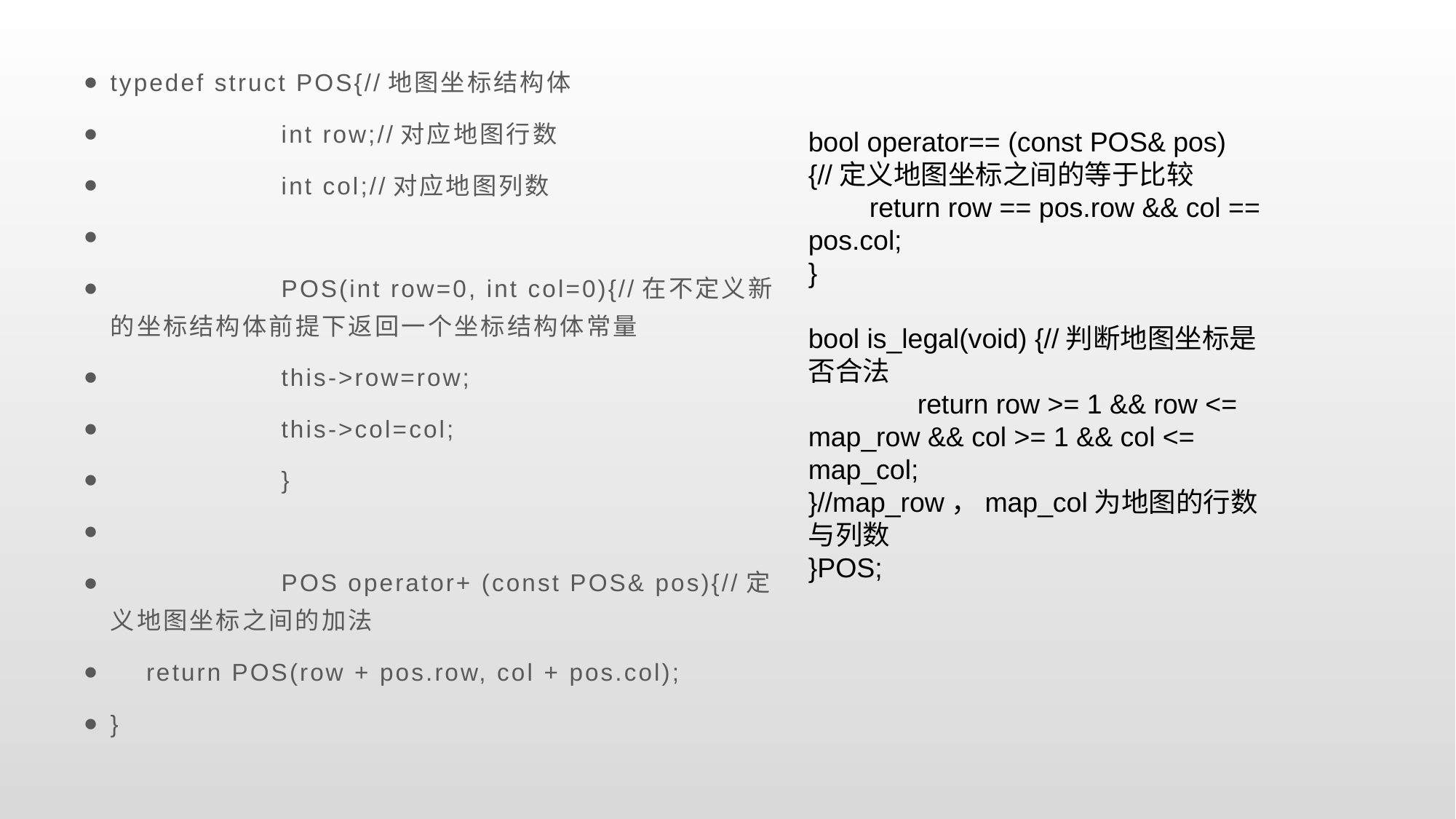

typedef struct POS{//地图坐标结构体
		int row;//对应地图行数
		int col;//对应地图列数

		POS(int row=0, int col=0){//在不定义新的坐标结构体前提下返回一个坐标结构体常量
			this->row=row;
			this->col=col;
		}

		POS operator+ (const POS& pos){//定义地图坐标之间的加法
    return POS(row + pos.row, col + pos.col);
}

bool operator== (const POS& pos){//定义地图坐标之间的等于比较
        return row == pos.row && col == pos.col;
}

bool is_legal(void) {//判断地图坐标是否合法
       	return row >= 1 && row <= map_row && col >= 1 && col <= map_col;
}//map_row，map_col为地图的行数与列数
}POS;